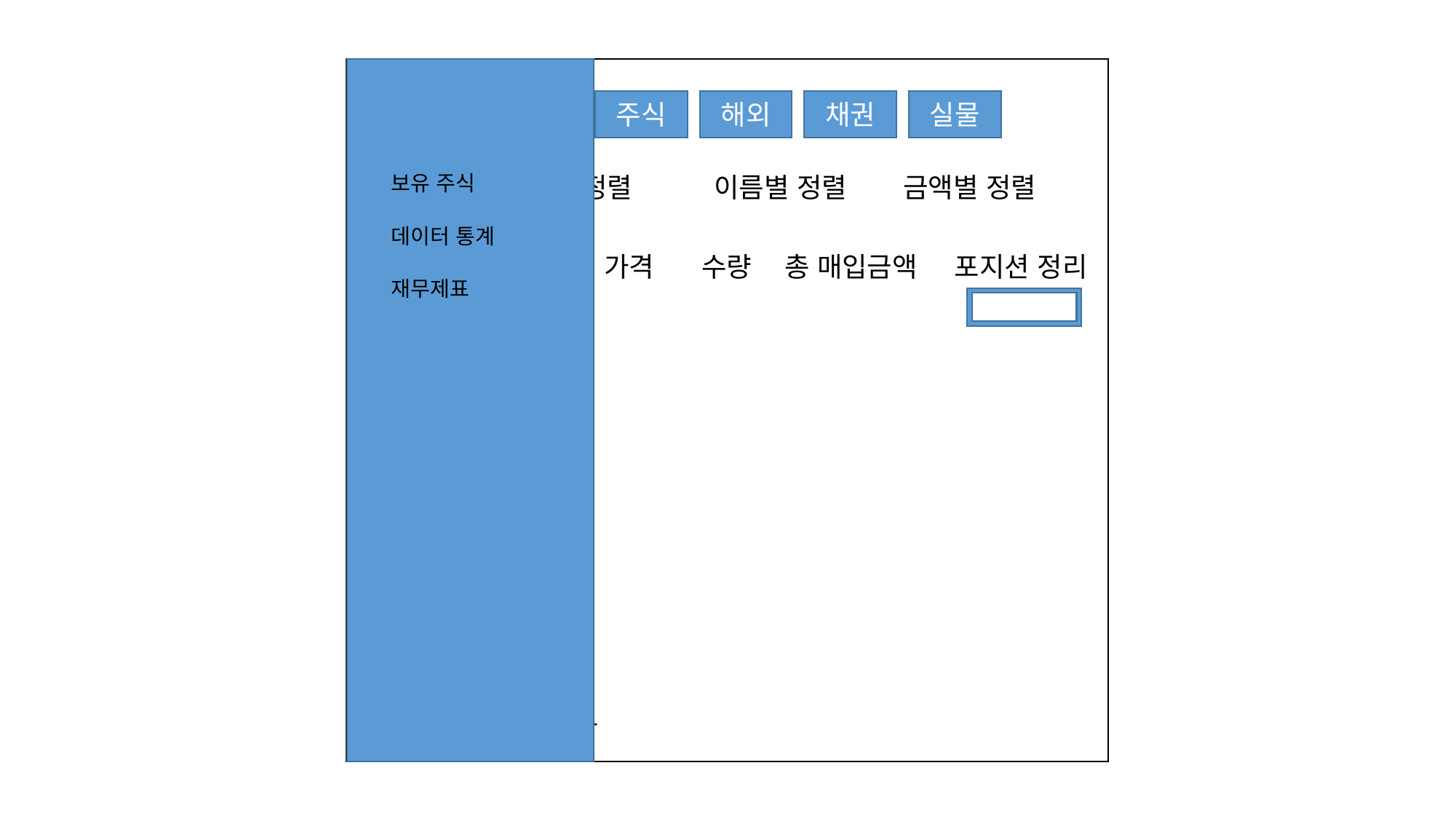

ㄷ

메뉴탭
전체
주식
해외
채권
실물
보유 주식
날짜별 정렬
이름별 정렬
금액별 정렬
데이터 통계
날짜
이름
가격
수량
총 매입금액
포지션 정리
재무제표

데이터 추가